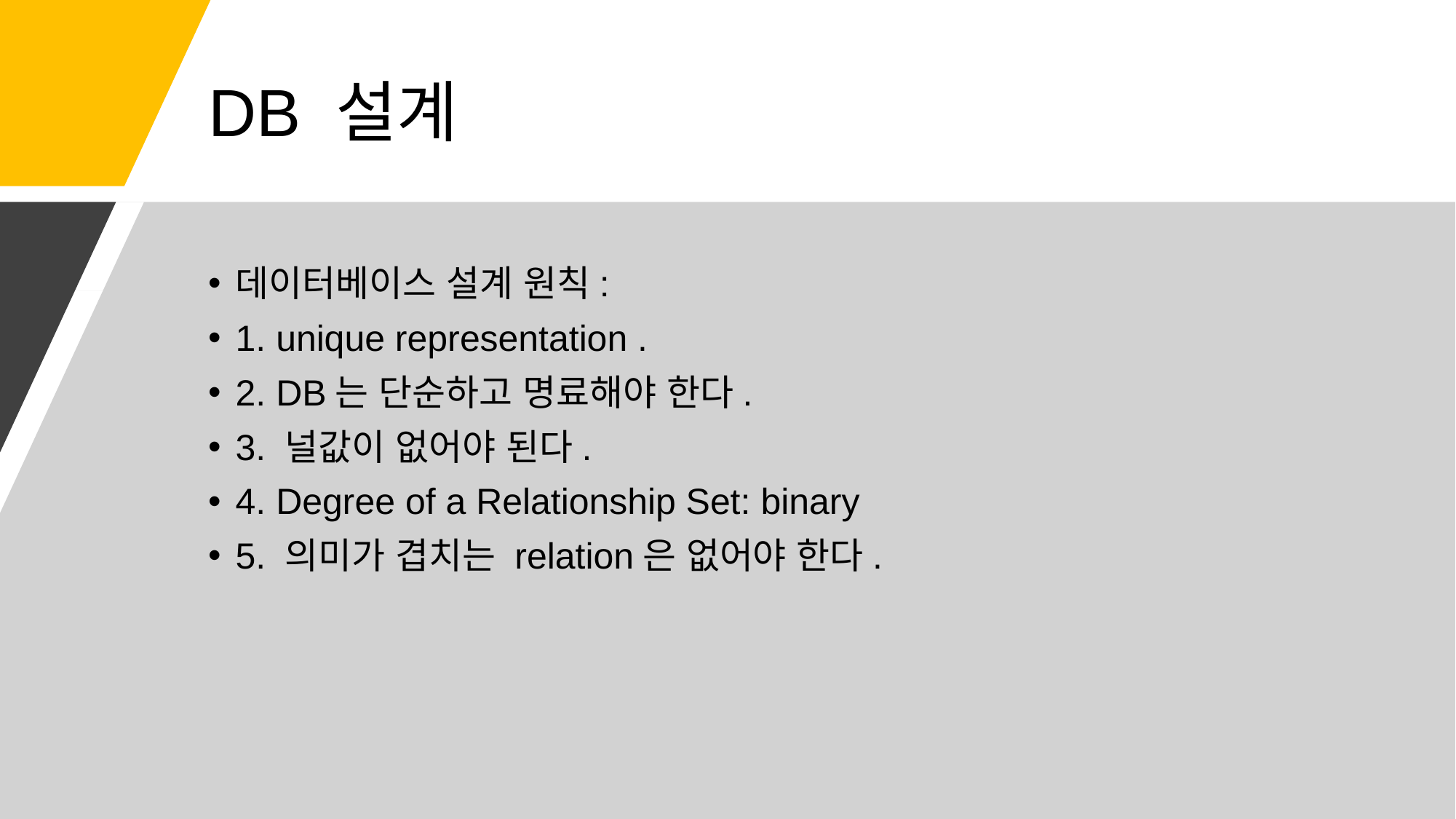

# DB 설계

데이터베이스 설계 원칙:
1. unique representation .
2. DB는 단순하고 명료해야 한다.
3. 널값이 없어야 된다.
4. Degree of a Relationship Set: binary
5. 의미가 겹치는 relation은 없어야 한다.